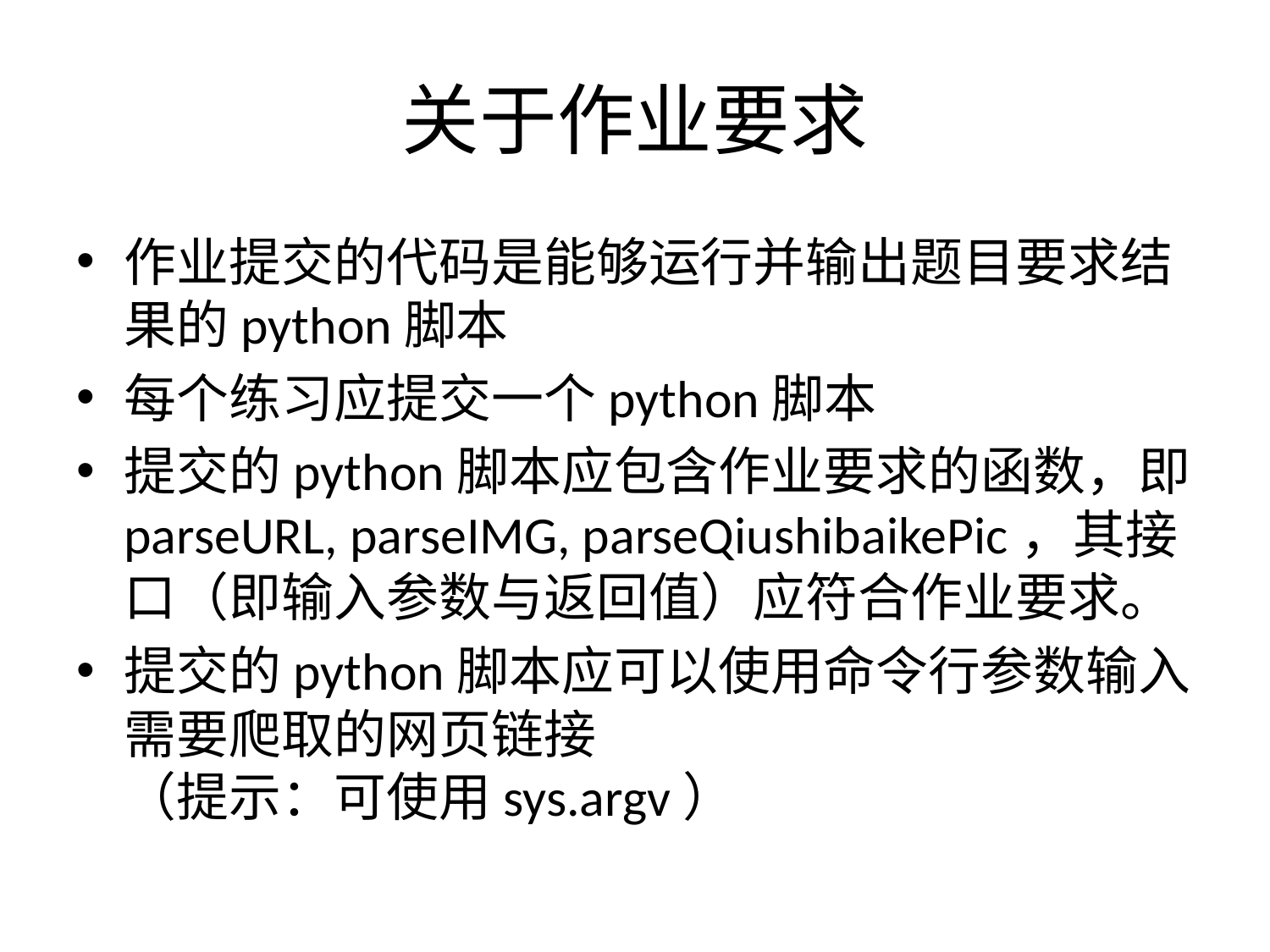

# 关于作业要求
作业提交的代码是能够运行并输出题目要求结果的python脚本
每个练习应提交一个python脚本
提交的python脚本应包含作业要求的函数，即parseURL, parseIMG, parseQiushibaikePic，其接口（即输入参数与返回值）应符合作业要求。
提交的python脚本应可以使用命令行参数输入需要爬取的网页链接
（提示：可使用sys.argv）